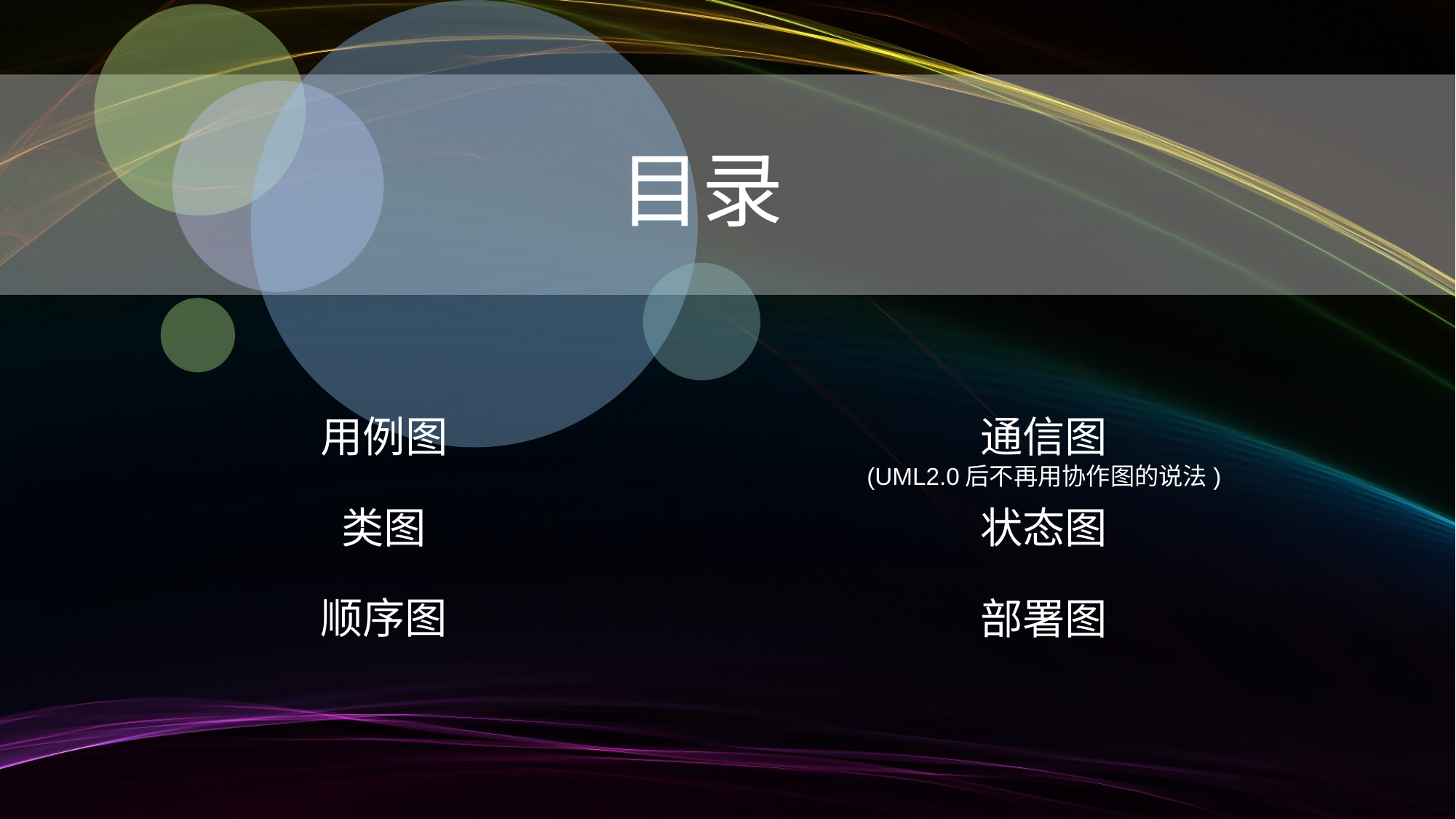

目录

用例图
通信图
(UML2.0后不再用协作图的说法)

类图
状态图
顺序图
部署图

2